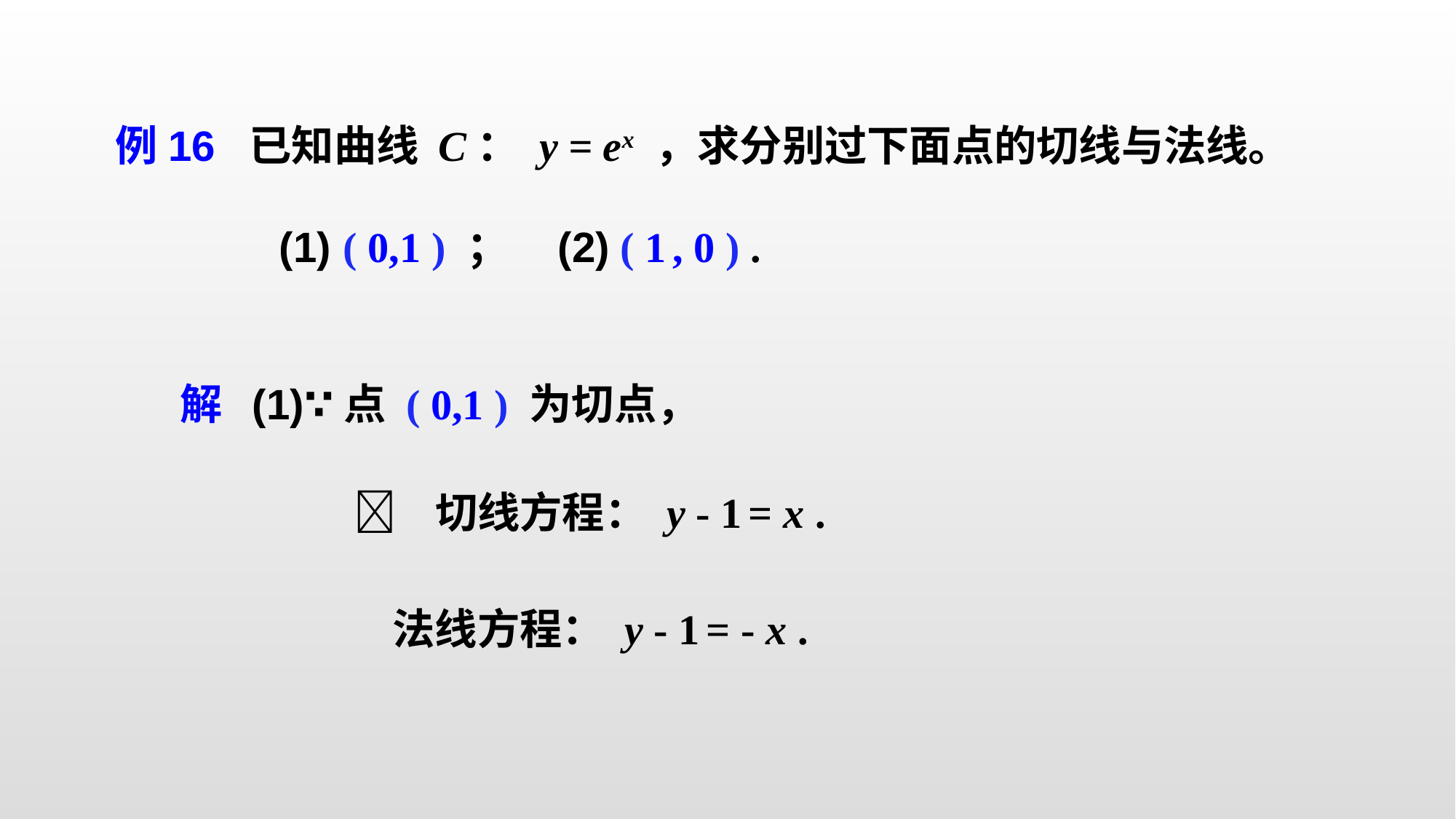

例16  已知曲线 C： y = ex ，求分别过下面点的切线与法线。
		(1) ( 0,1 ) ；    (2) ( 1 , 0 ) .
解  (1)∵点 ( 0,1 ) 为切点，
		 ∴   切线方程： y - 1 = x .
		    法线方程： y - 1 = - x .

35